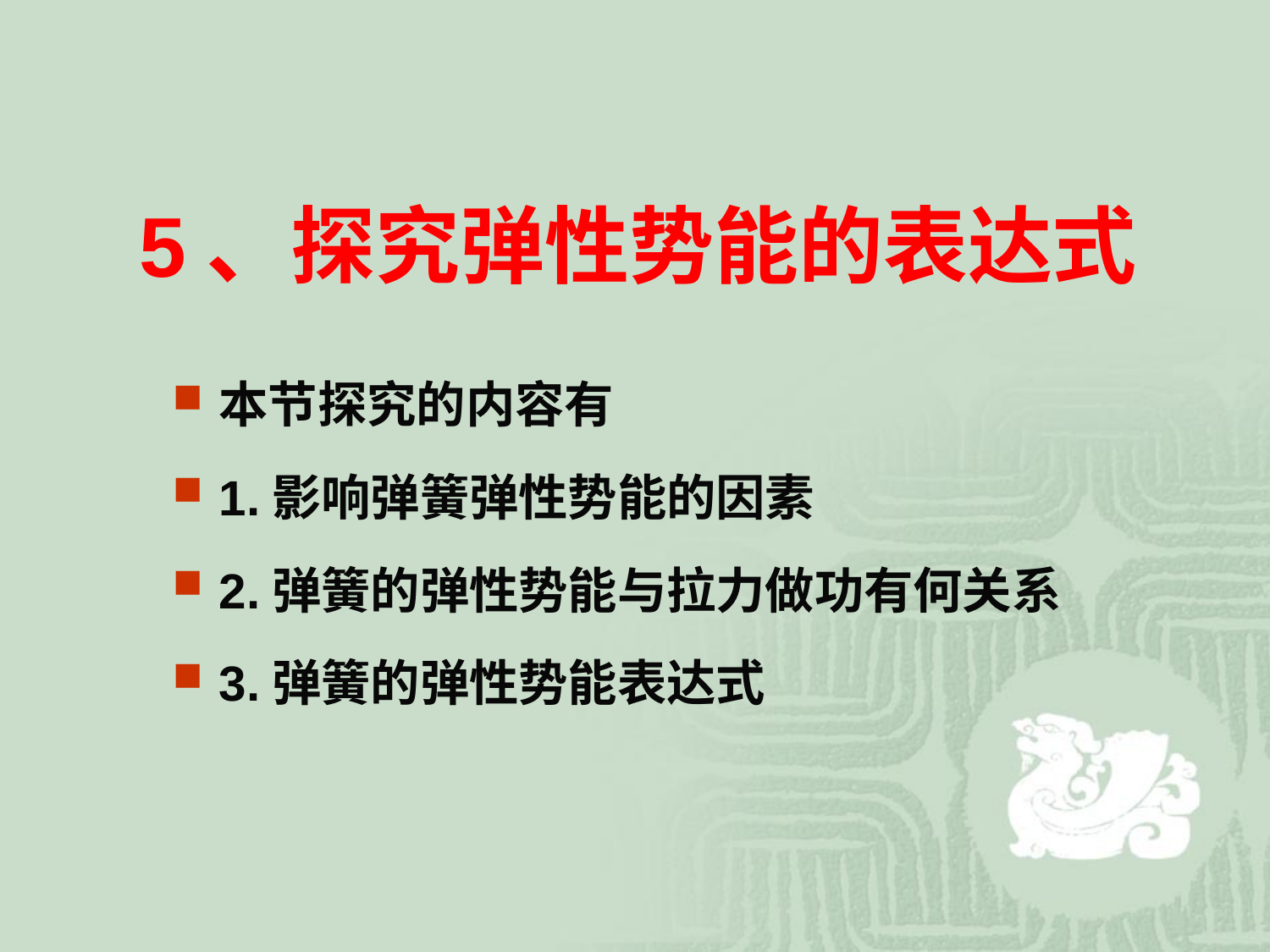

5、探究弹性势能的表达式
本节探究的内容有
1.影响弹簧弹性势能的因素
2.弹簧的弹性势能与拉力做功有何关系
3.弹簧的弹性势能表达式